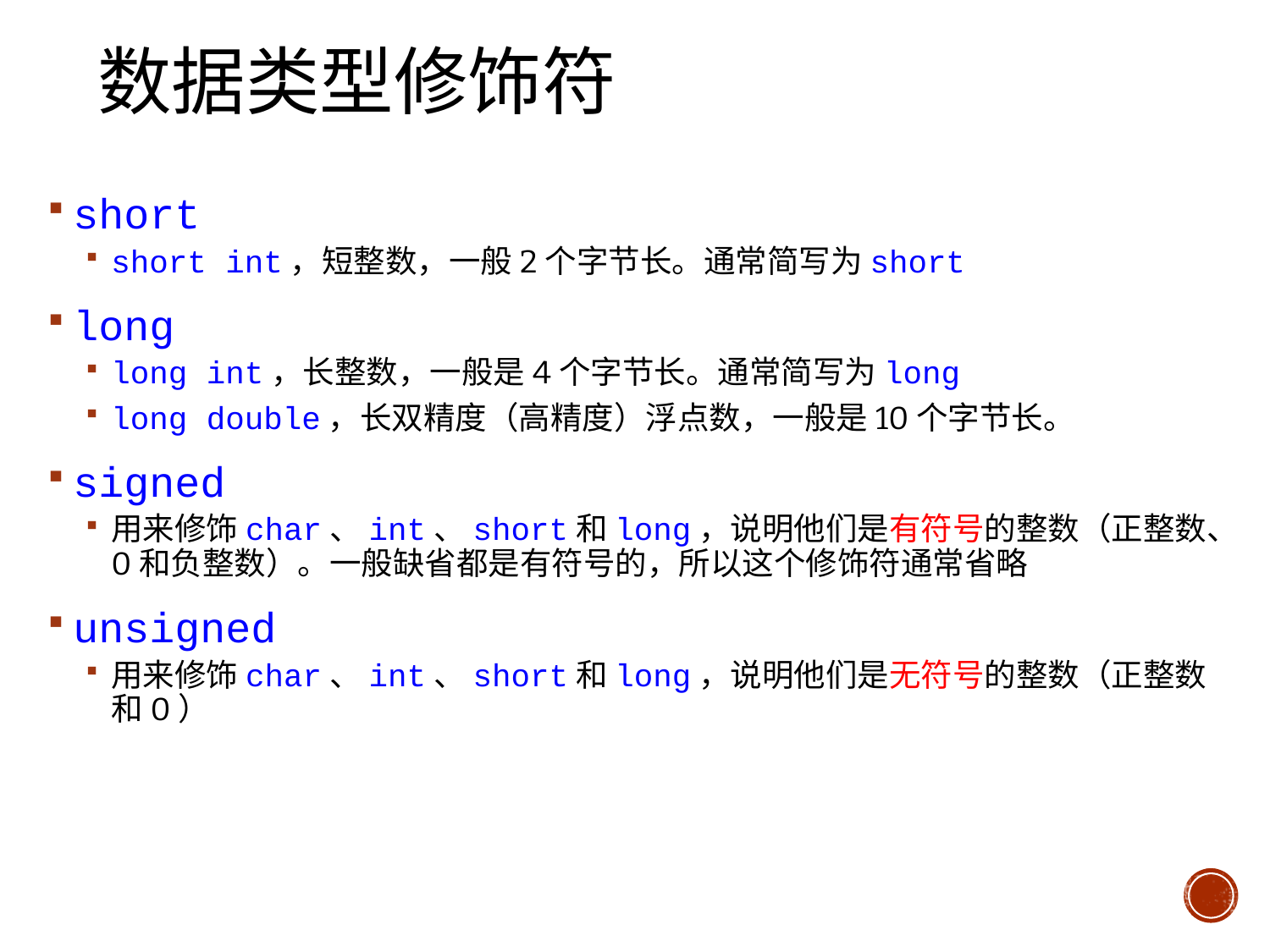

# 数据类型修饰符
short
short int，短整数，一般2个字节长。通常简写为short
long
long int，长整数，一般是4个字节长。通常简写为long
long double，长双精度（高精度）浮点数，一般是10个字节长。
signed
用来修饰char、int、short和long，说明他们是有符号的整数（正整数、0和负整数）。一般缺省都是有符号的，所以这个修饰符通常省略
unsigned
用来修饰char、int、short和long，说明他们是无符号的整数（正整数和0）

13